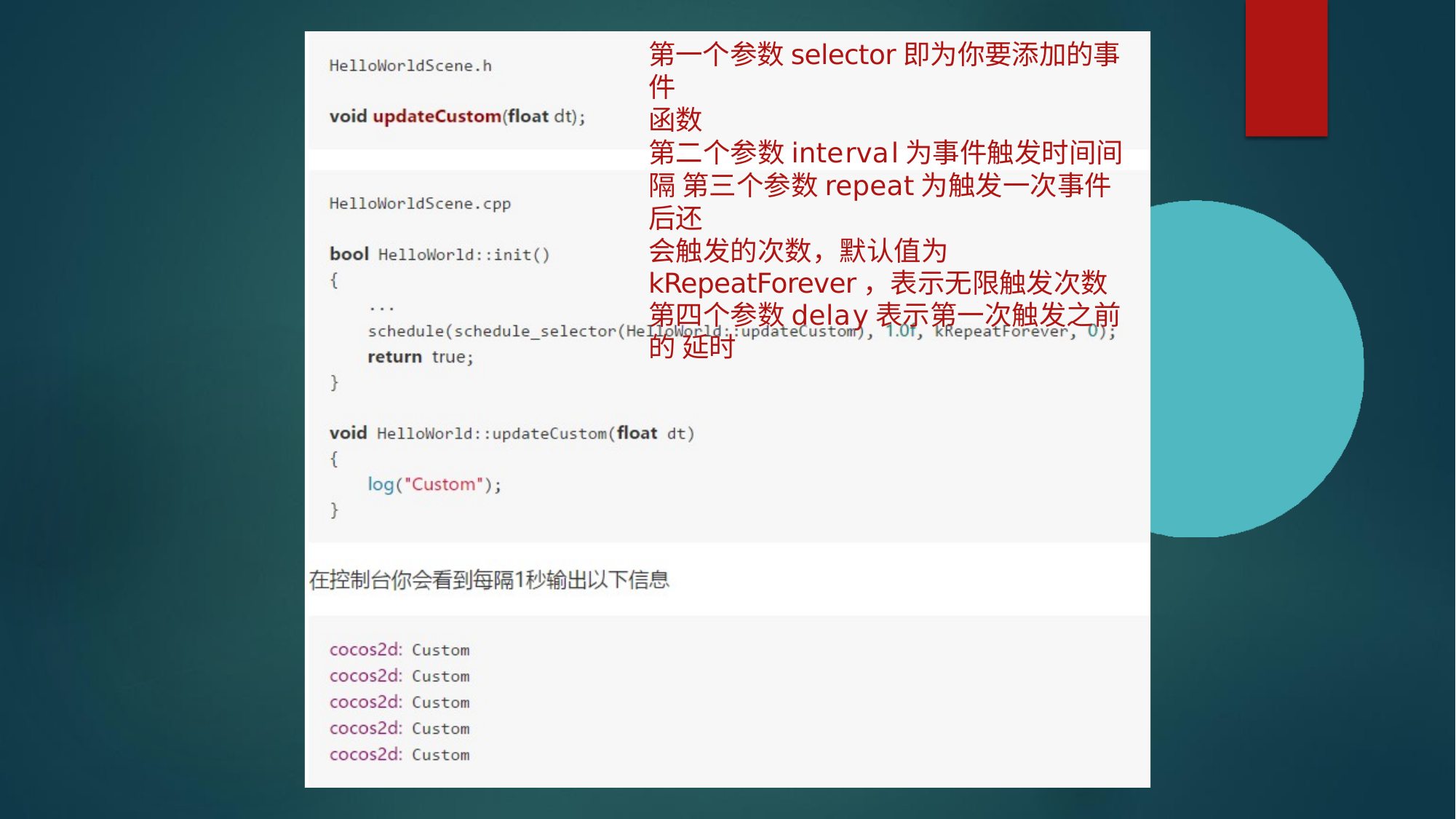

第一个参数selector即为你要添加的事件
函数
第二个参数interval为事件触发时间间隔 第三个参数repeat为触发一次事件后还
会触发的次数，默认值为 kRepeatForever，表示无限触发次数 第四个参数delay表示第一次触发之前的 延时